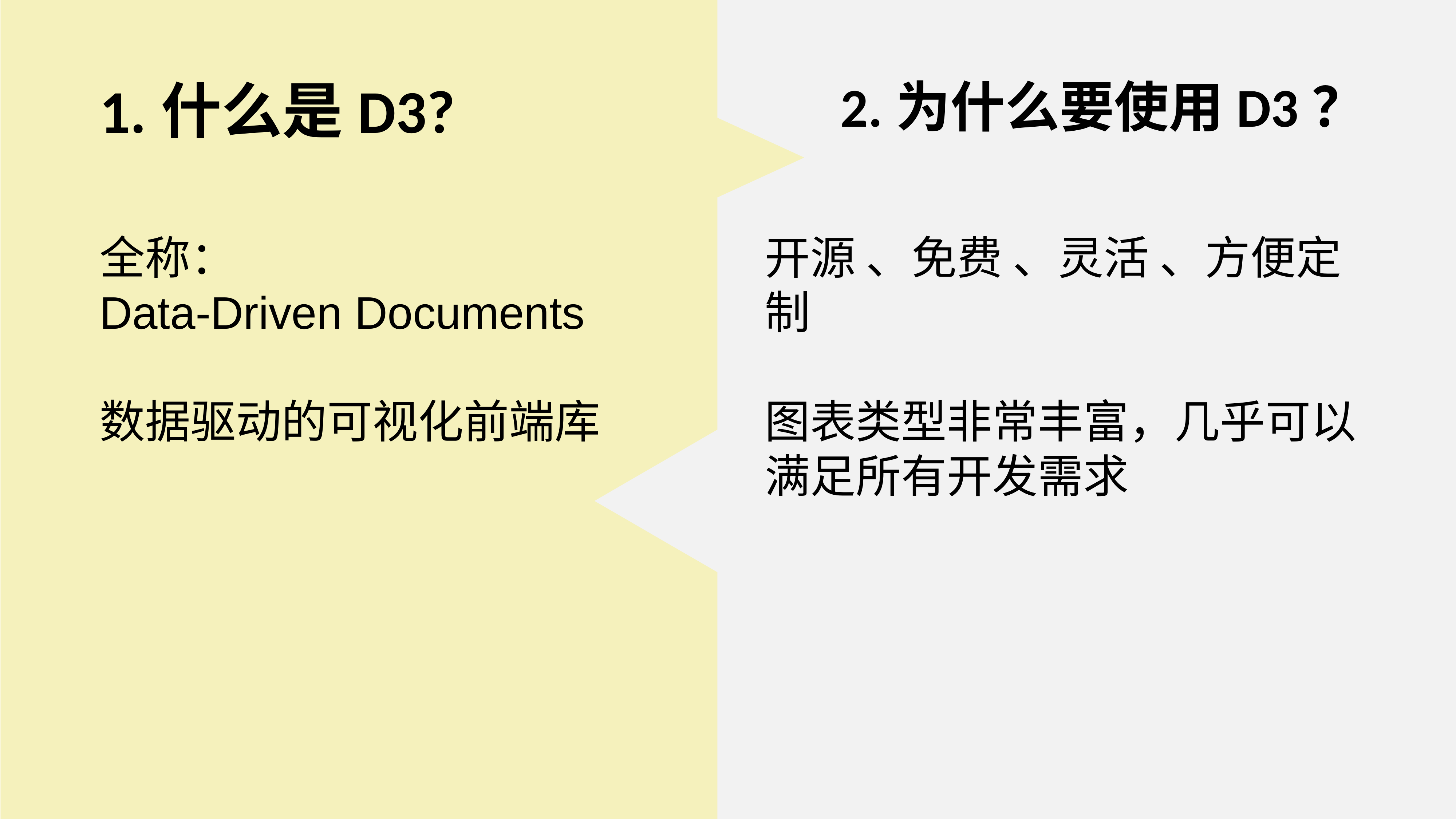

1.什么是D3?

2.为什么要使用D3？
全称：
Data-Driven Documents

数据驱动的可视化前端库

开源 、免费 、灵活 、方便定制

图表类型非常丰富，几乎可以满足所有开发需求